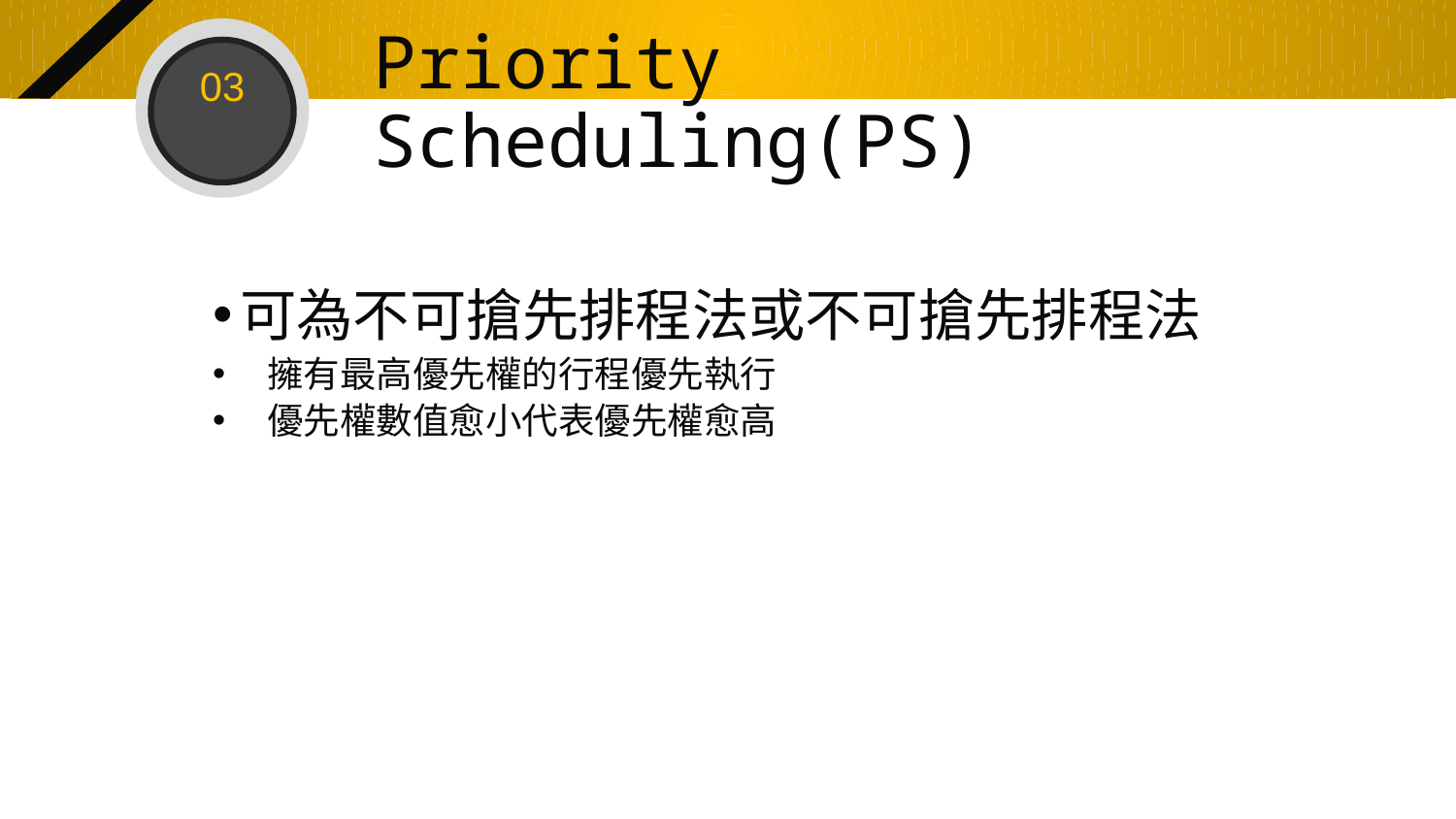

01
Priority Scheduling(PS)

03
可為不可搶先排程法或不可搶先排程法
擁有最高優先權的行程優先執行
優先權數值愈小代表優先權愈高